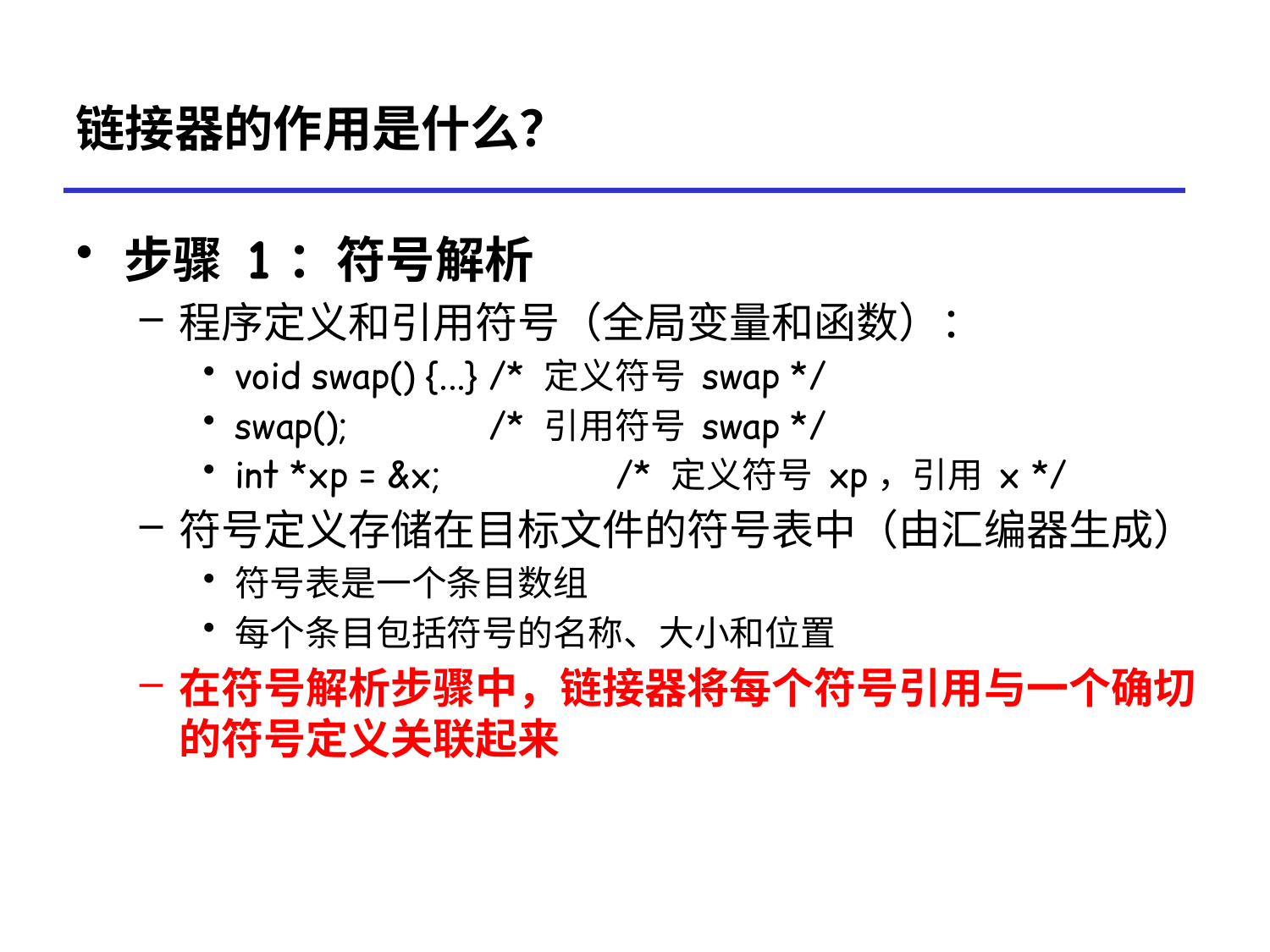

# 链接器的作用是什么？
步骤 1：符号解析
程序定义和引用符号（全局变量和函数）：
void swap() {...}	/* 定义符号 swap */
swap(); 		/* 引用符号 swap */
int *xp = &x;		/* 定义符号 xp，引用 x */
符号定义存储在目标文件的符号表中（由汇编器生成）
符号表是一个条目数组
每个条目包括符号的名称、大小和位置
在符号解析步骤中，链接器将每个符号引用与一个确切的符号定义关联起来